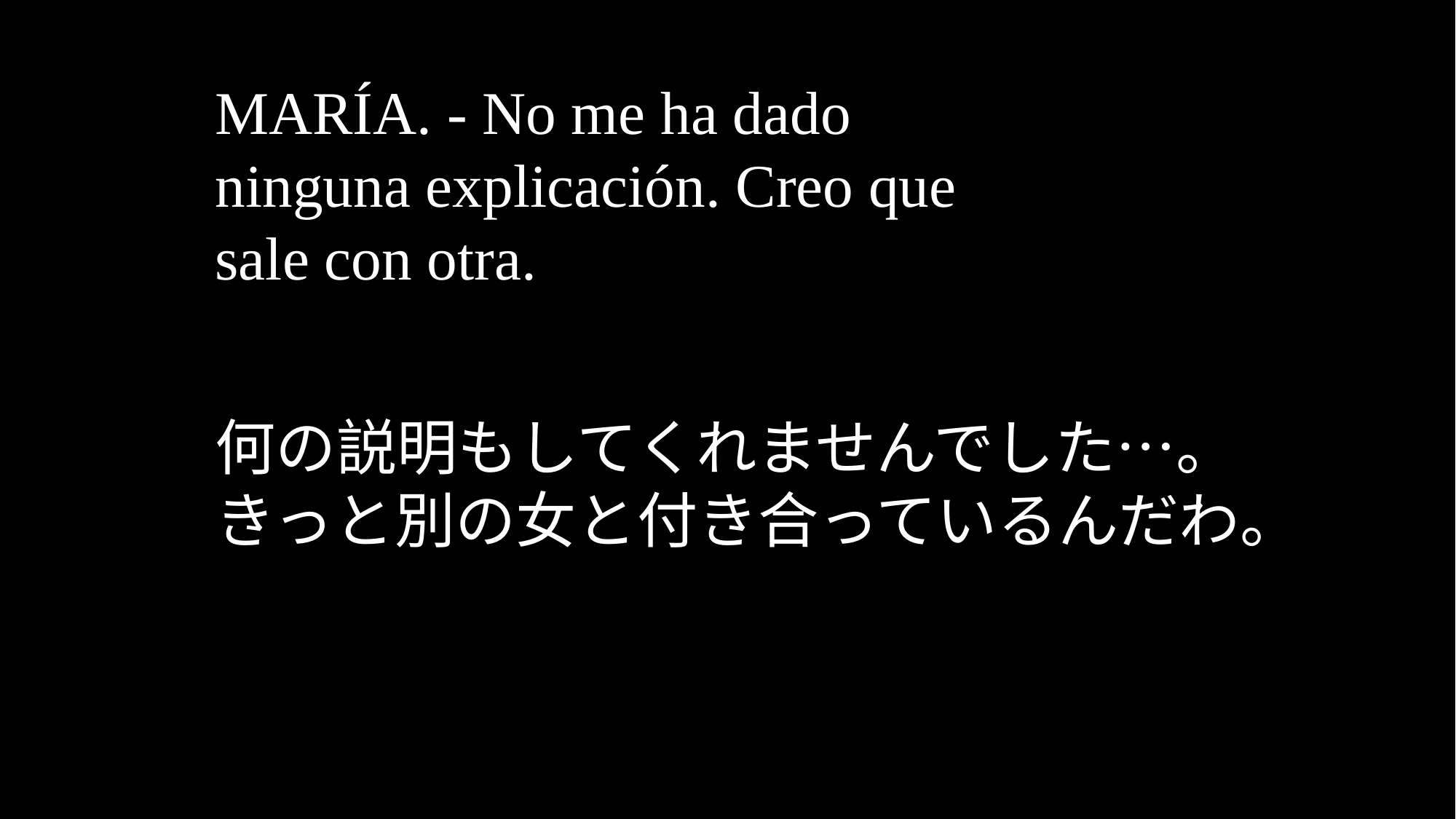

MARÍA. - No me ha dado ninguna explicación. Creo que sale con otra.

何の説明もしてくれませんでした…。きっと別の女と付き合っているんだわ。